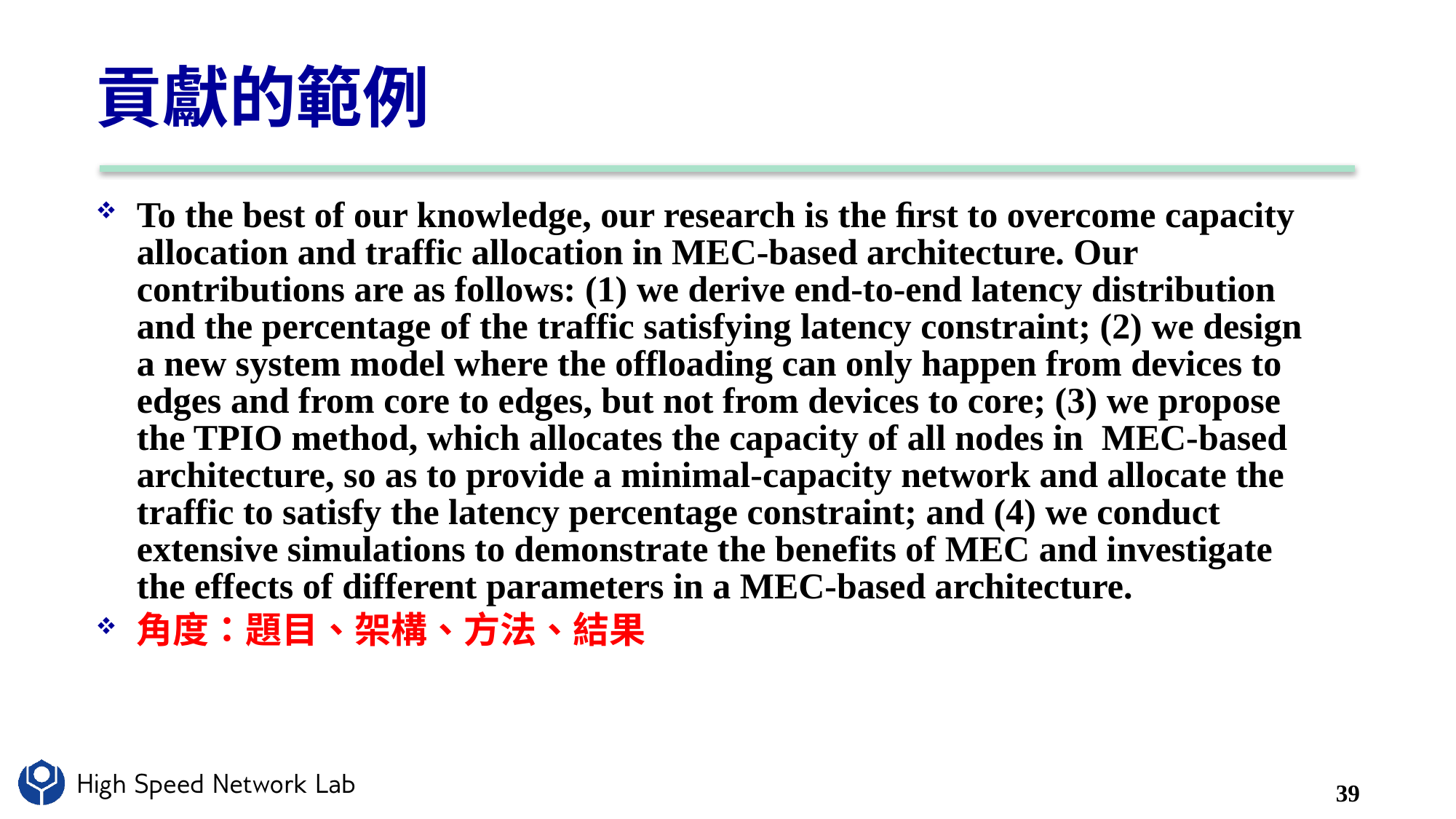

# 貢獻的範例
To the best of our knowledge, our research is the ﬁrst to overcome capacity allocation and traffic allocation in MEC-based architecture. Our contributions are as follows: (1) we derive end-to-end latency distribution and the percentage of the traffic satisfying latency constraint; (2) we design a new system model where the offloading can only happen from devices to edges and from core to edges, but not from devices to core; (3) we propose the TPIO method, which allocates the capacity of all nodes in  MEC-based architecture, so as to provide a minimal-capacity network and allocate the traffic to satisfy the latency percentage constraint; and (4) we conduct extensive simulations to demonstrate the benefits of MEC and investigate the effects of different parameters in a MEC-based architecture.
角度：題目、架構、方法、結果

39